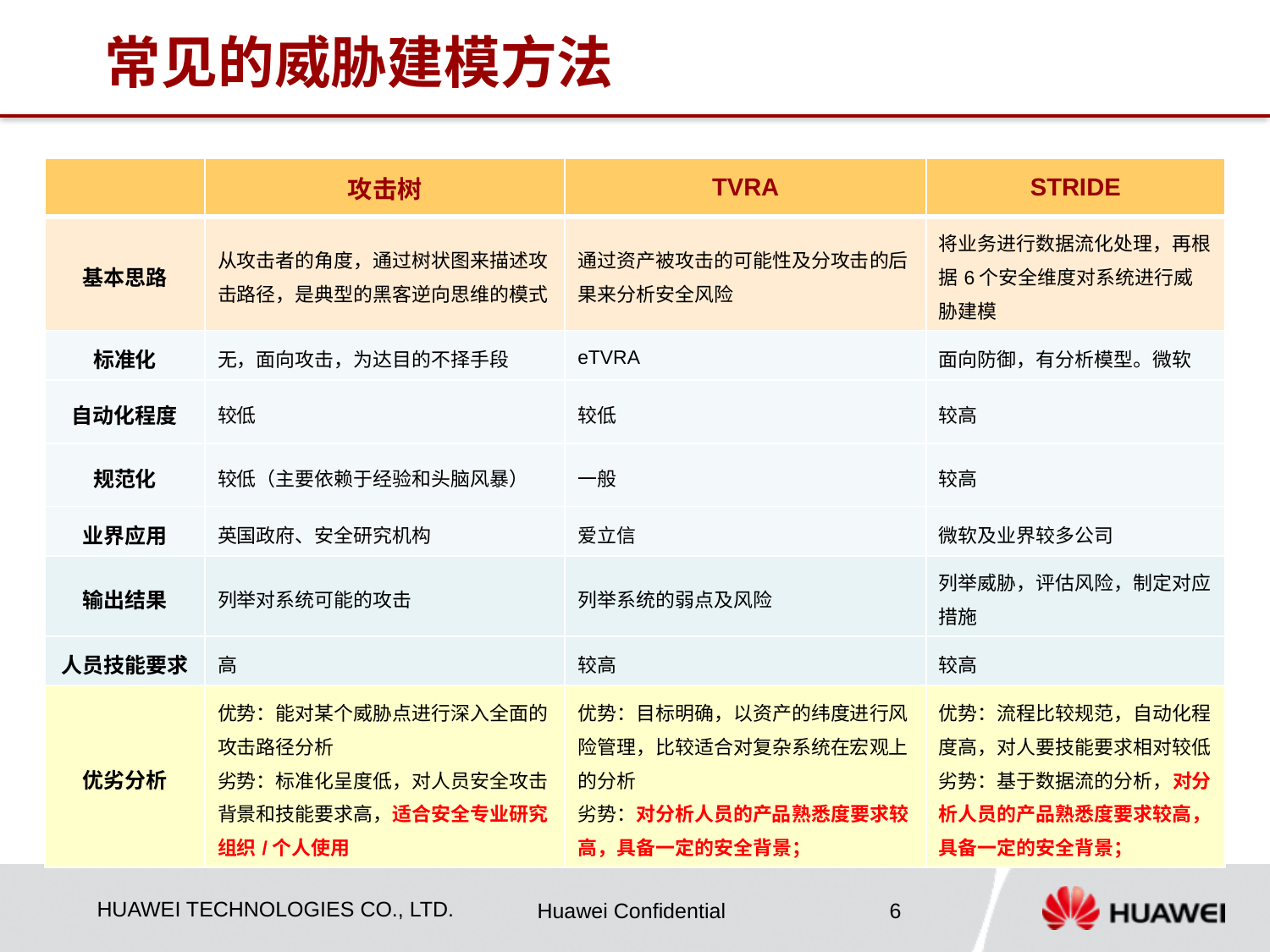

# 常见的威胁建模方法
|  | 攻击树 | TVRA | STRIDE |
| --- | --- | --- | --- |
| 基本思路 | 从攻击者的角度，通过树状图来描述攻击路径，是典型的黑客逆向思维的模式 | 通过资产被攻击的可能性及分攻击的后果来分析安全风险 | 将业务进行数据流化处理，再根据6个安全维度对系统进行威胁建模 |
| 标准化 | 无，面向攻击，为达目的不择手段 | eTVRA | 面向防御，有分析模型。微软 |
| 自动化程度 | 较低 | 较低 | 较高 |
| 规范化 | 较低（主要依赖于经验和头脑风暴） | 一般 | 较高 |
| 业界应用 | 英国政府、安全研究机构 | 爱立信 | 微软及业界较多公司 |
| 输出结果 | 列举对系统可能的攻击 | 列举系统的弱点及风险 | 列举威胁，评估风险，制定对应措施 |
| 人员技能要求 | 高 | 较高 | 较高 |
| 优劣分析 | 优势：能对某个威胁点进行深入全面的攻击路径分析 劣势：标准化呈度低，对人员安全攻击背景和技能要求高，适合安全专业研究组织/个人使用 | 优势：目标明确，以资产的纬度进行风险管理，比较适合对复杂系统在宏观上的分析 劣势：对分析人员的产品熟悉度要求较高，具备一定的安全背景； | 优势：流程比较规范，自动化程度高，对人要技能要求相对较低 劣势：基于数据流的分析，对分析人员的产品熟悉度要求较高，具备一定的安全背景； |